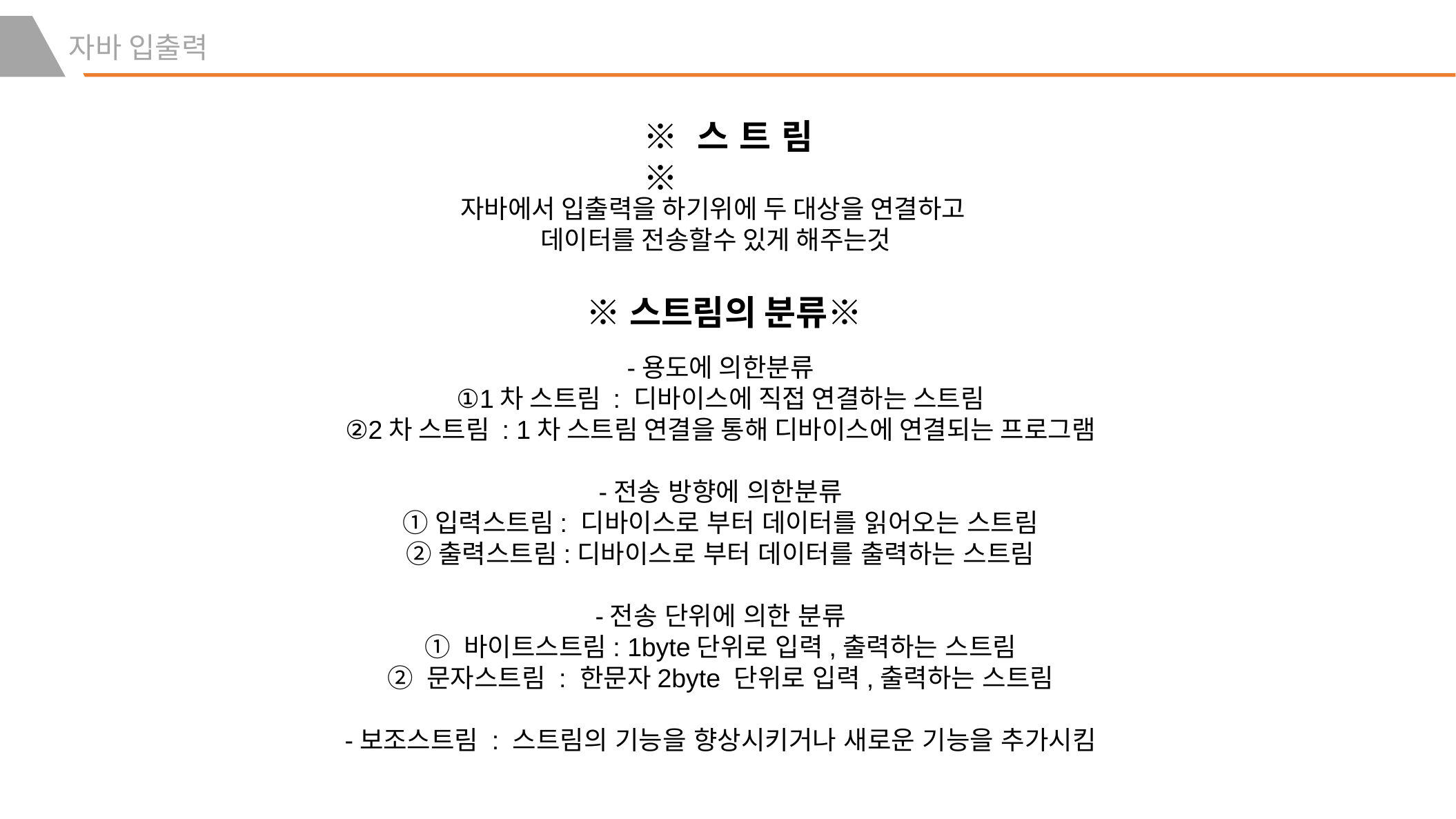

자바 입출력

※스트림※
자바에서 입출력을 하기위에 두 대상을 연결하고
데이터를 전송할수 있게 해주는것
※스트림의 분류※
-용도에 의한분류
①1차 스트림 : 디바이스에 직접 연결하는 스트림
②2차 스트림 : 1차 스트림 연결을 통해 디바이스에 연결되는 프로그램

-전송 방향에 의한분류
①입력스트림: 디바이스로 부터 데이터를 읽어오는 스트림
②출력스트림:디바이스로 부터 데이터를 출력하는 스트림

-전송 단위에 의한 분류
① 바이트스트림: 1byte단위로 입력,출력하는 스트림
② 문자스트림 : 한문자2byte 단위로 입력,출력하는 스트림

-보조스트림 : 스트림의 기능을 향상시키거나 새로운 기능을 추가시킴